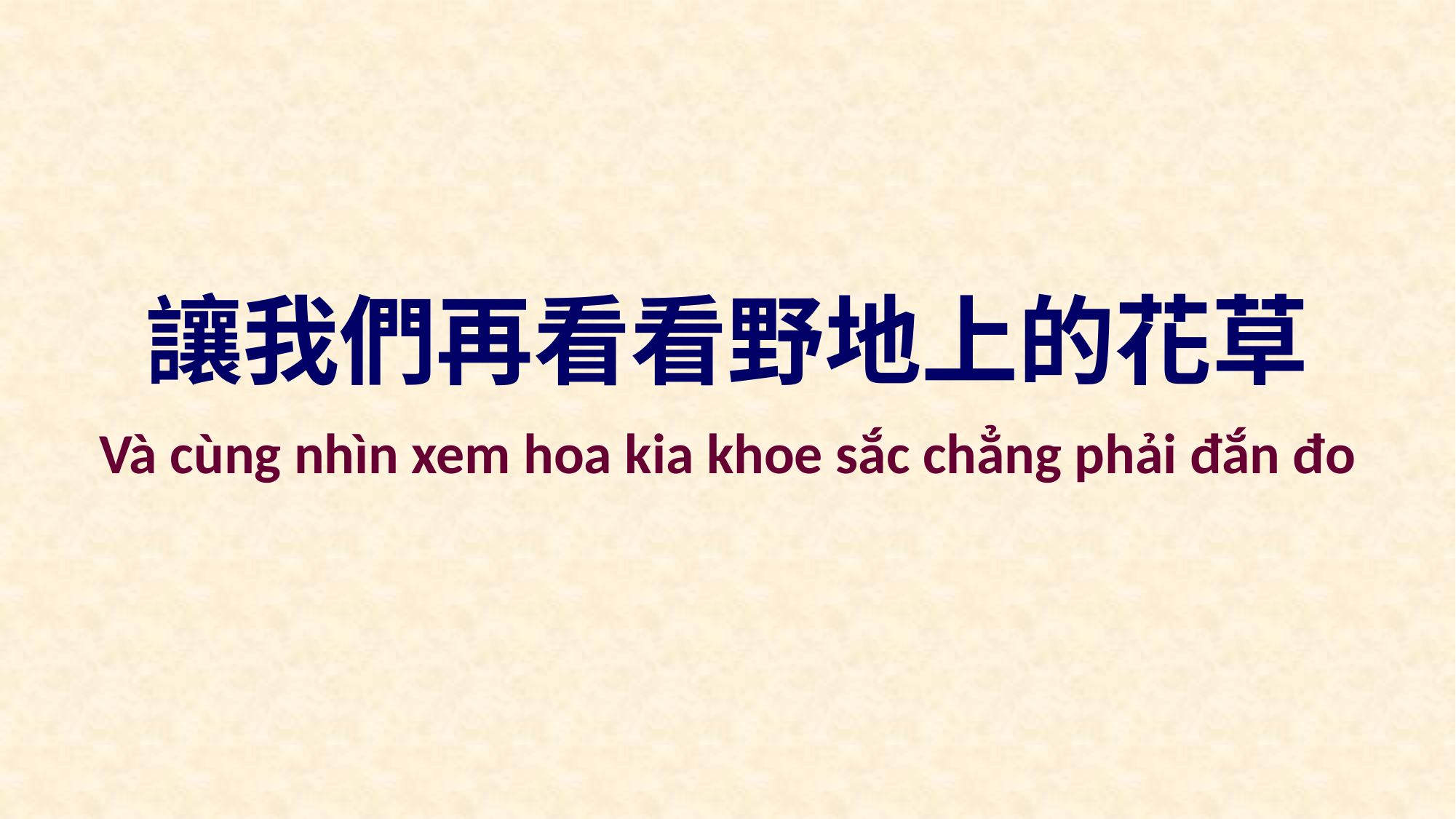

讓我們再看看野地上的花草
Và cùng nhìn xem hoa kia khoe sắc chẳng phải đắn đo